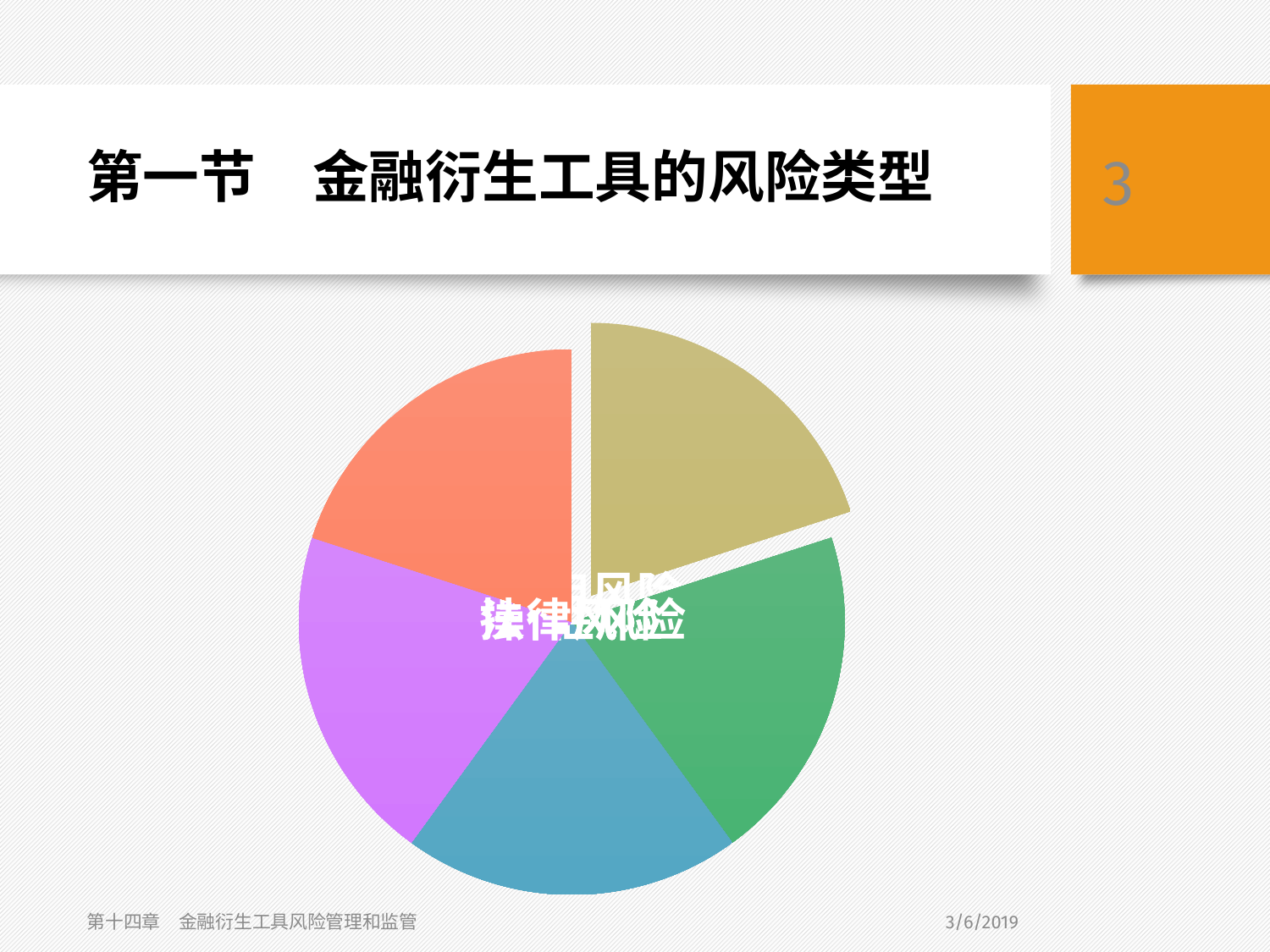

# 第一节　金融衍生工具的风险类型
3
信用风险
市场风险
流动性风险
操作风险
法律风险
3/6/2019
第十四章　金融衍生工具风险管理和监管